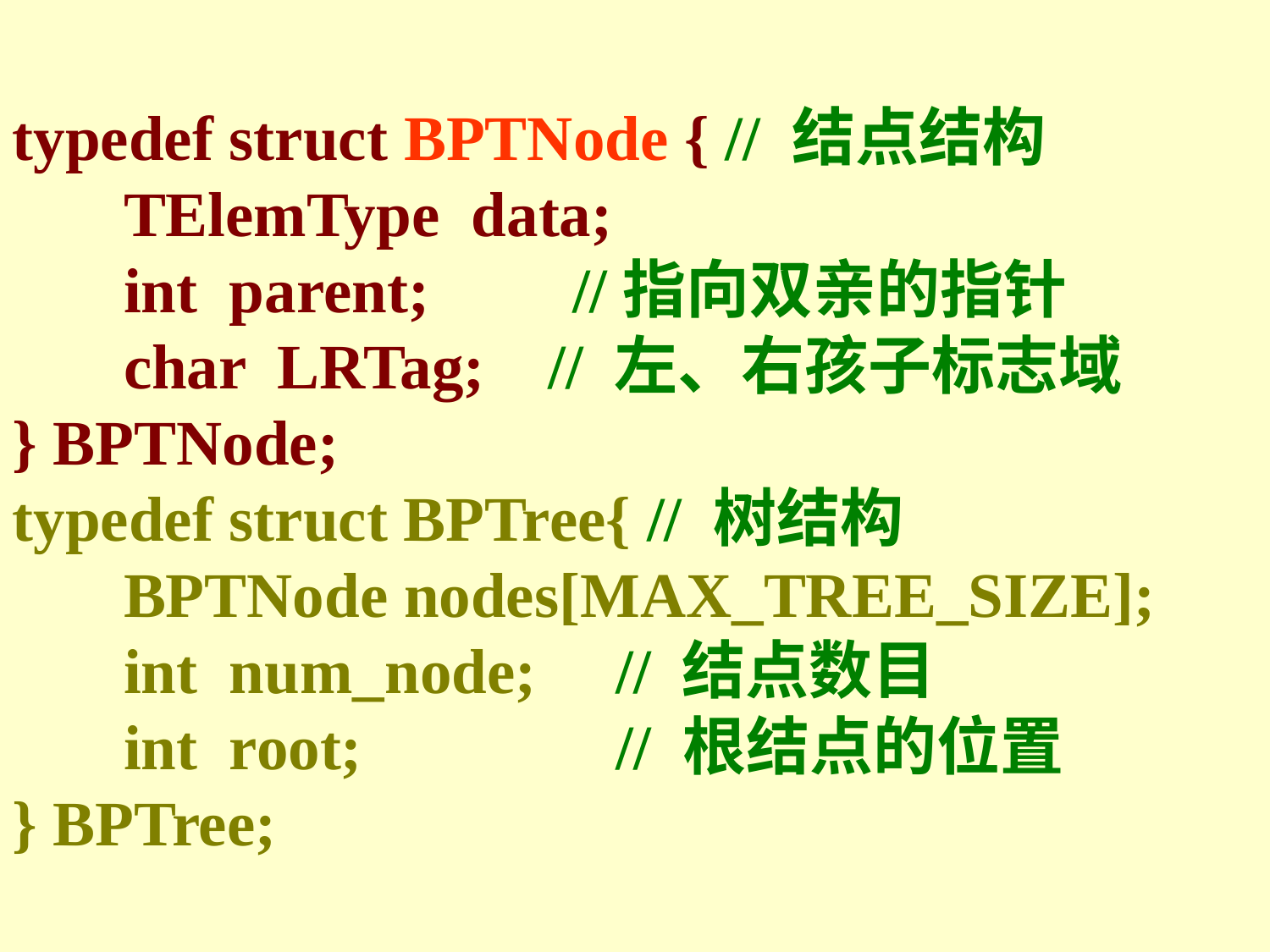

typedef struct BPTNode { // 结点结构
       TElemType  data;
       int  parent;         //指向双亲的指针
       char  LRTag;    // 左、右孩子标志域
} BPTNode;
typedef struct BPTree{ // 树结构
       BPTNode nodes[MAX_TREE_SIZE];
       int  num_node;     // 结点数目
       int  root;                // 根结点的位置
} BPTree;